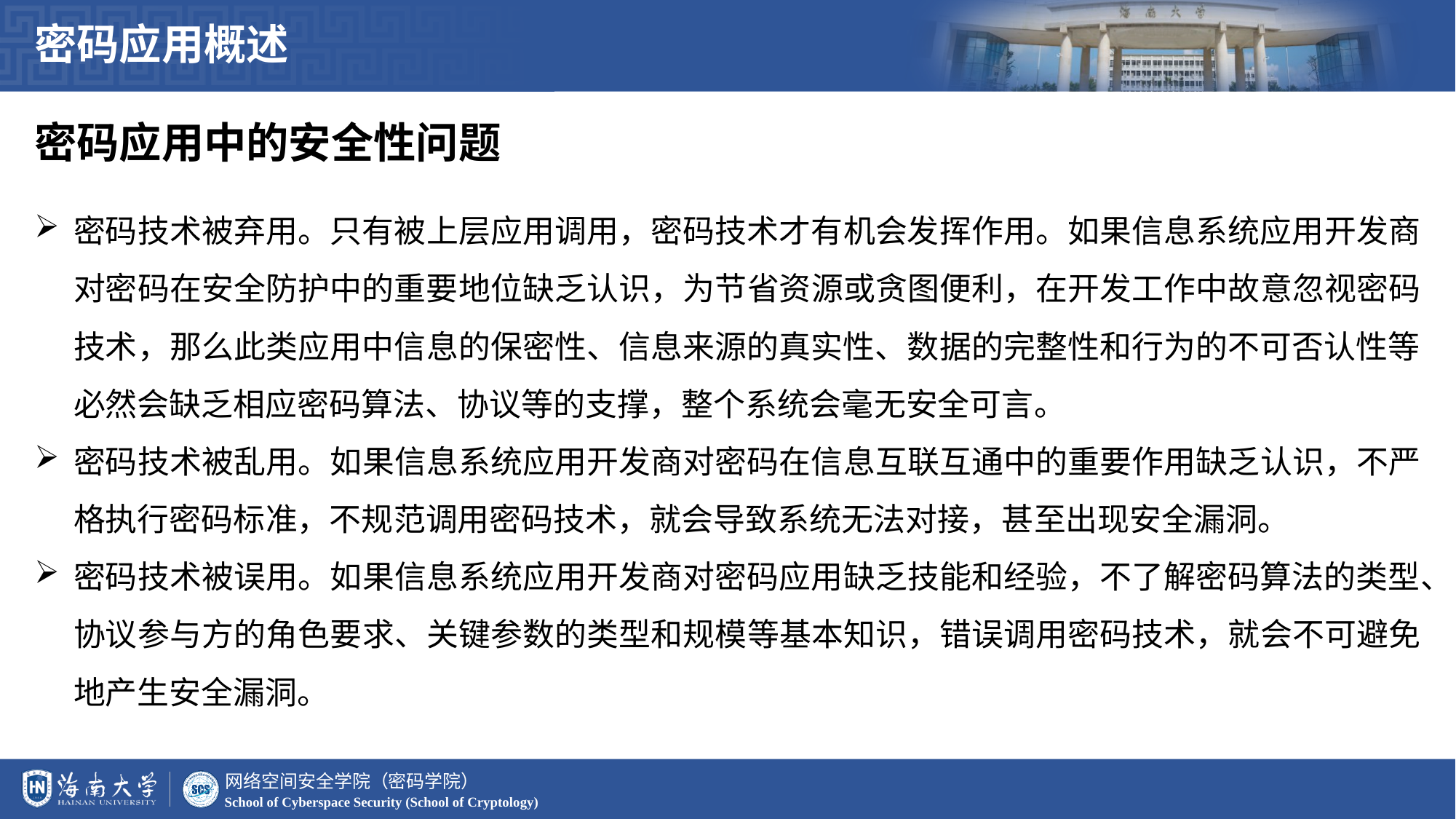

密码应用概述
密码应用中的安全性问题
密码技术被弃用。只有被上层应用调用，密码技术才有机会发挥作用。如果信息系统应用开发商对密码在安全防护中的重要地位缺乏认识，为节省资源或贪图便利，在开发工作中故意忽视密码技术，那么此类应用中信息的保密性、信息来源的真实性、数据的完整性和行为的不可否认性等必然会缺乏相应密码算法、协议等的支撑，整个系统会毫无安全可言。
密码技术被乱用。如果信息系统应用开发商对密码在信息互联互通中的重要作用缺乏认识，不严格执行密码标准，不规范调用密码技术，就会导致系统无法对接，甚至出现安全漏洞。
密码技术被误用。如果信息系统应用开发商对密码应用缺乏技能和经验，不了解密码算法的类型、协议参与方的角色要求、关键参数的类型和规模等基本知识，错误调用密码技术，就会不可避免地产生安全漏洞。
14